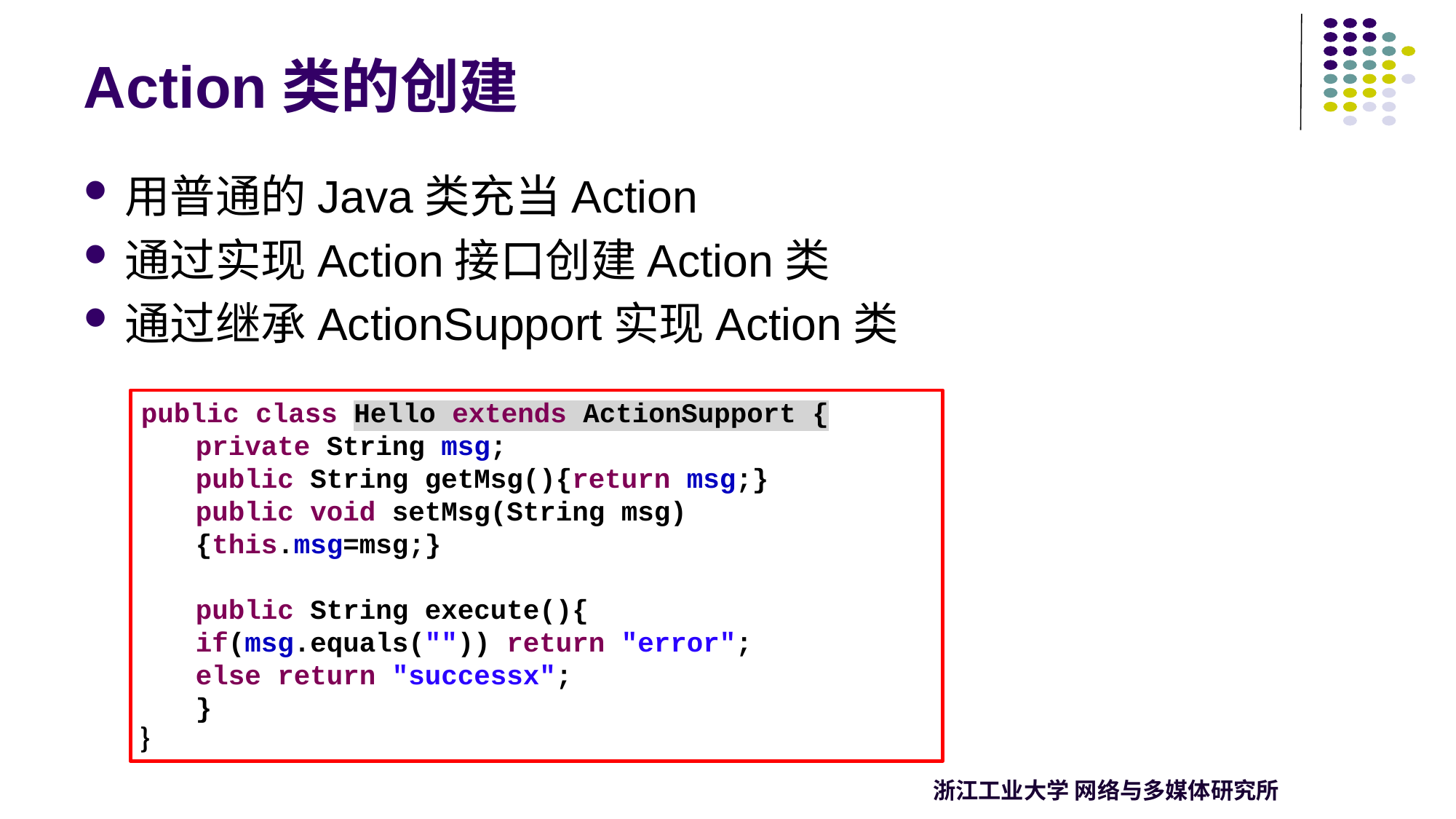

# Action类的创建
用普通的Java类充当Action
通过实现Action接口创建Action类
通过继承ActionSupport实现Action类
public class Hello extends ActionSupport {
private String msg;
public String getMsg(){return msg;}
public void setMsg(String msg){this.msg=msg;}

public String execute(){
if(msg.equals("")) return "error";
else return "successx";
}
｝